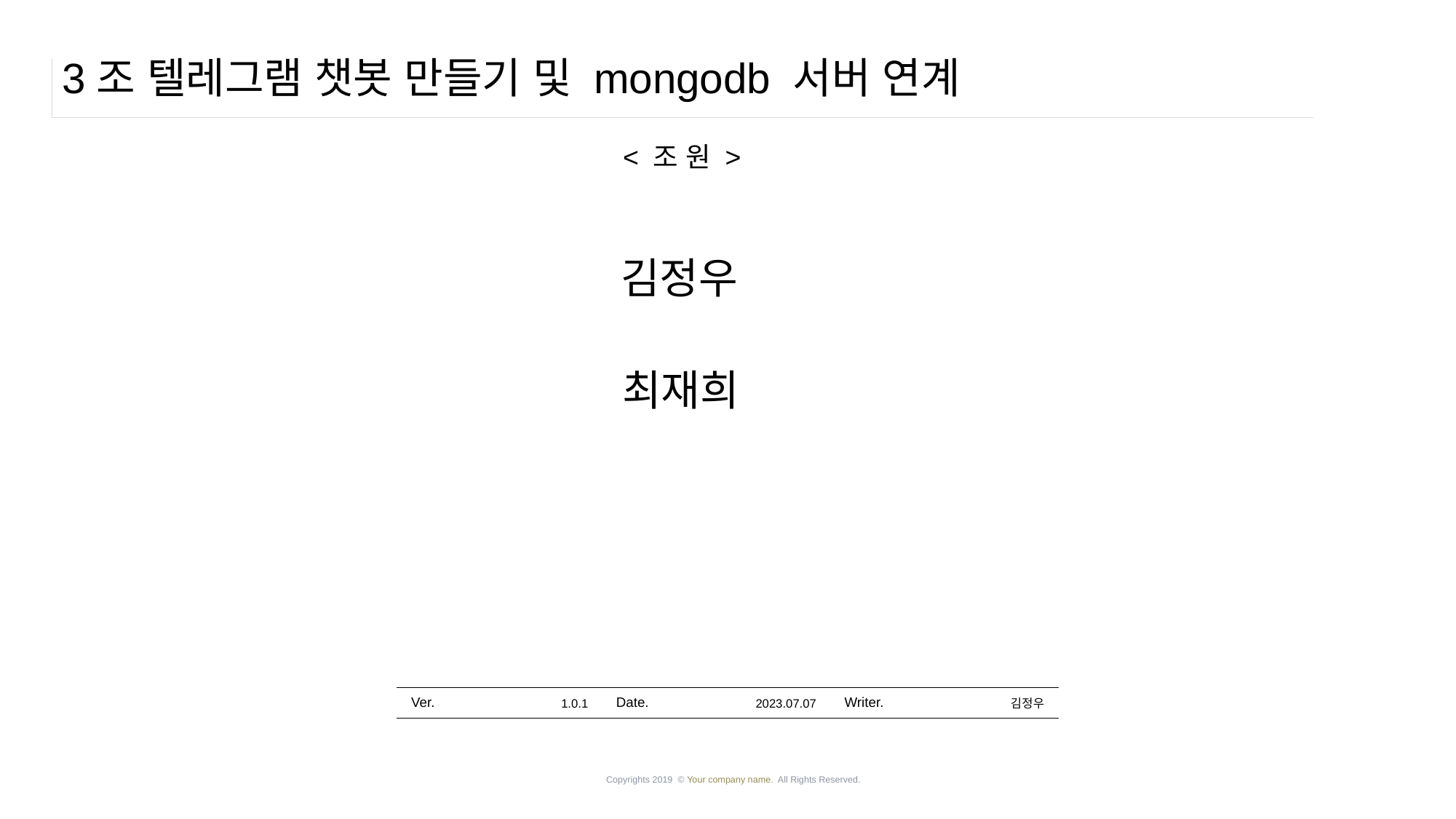

# 3조 텔레그램 챗봇 만들기 및 mongodb 서버 연계
< 조 원 >
김정우
최재희
2023.07.07
김정우
1.0.1